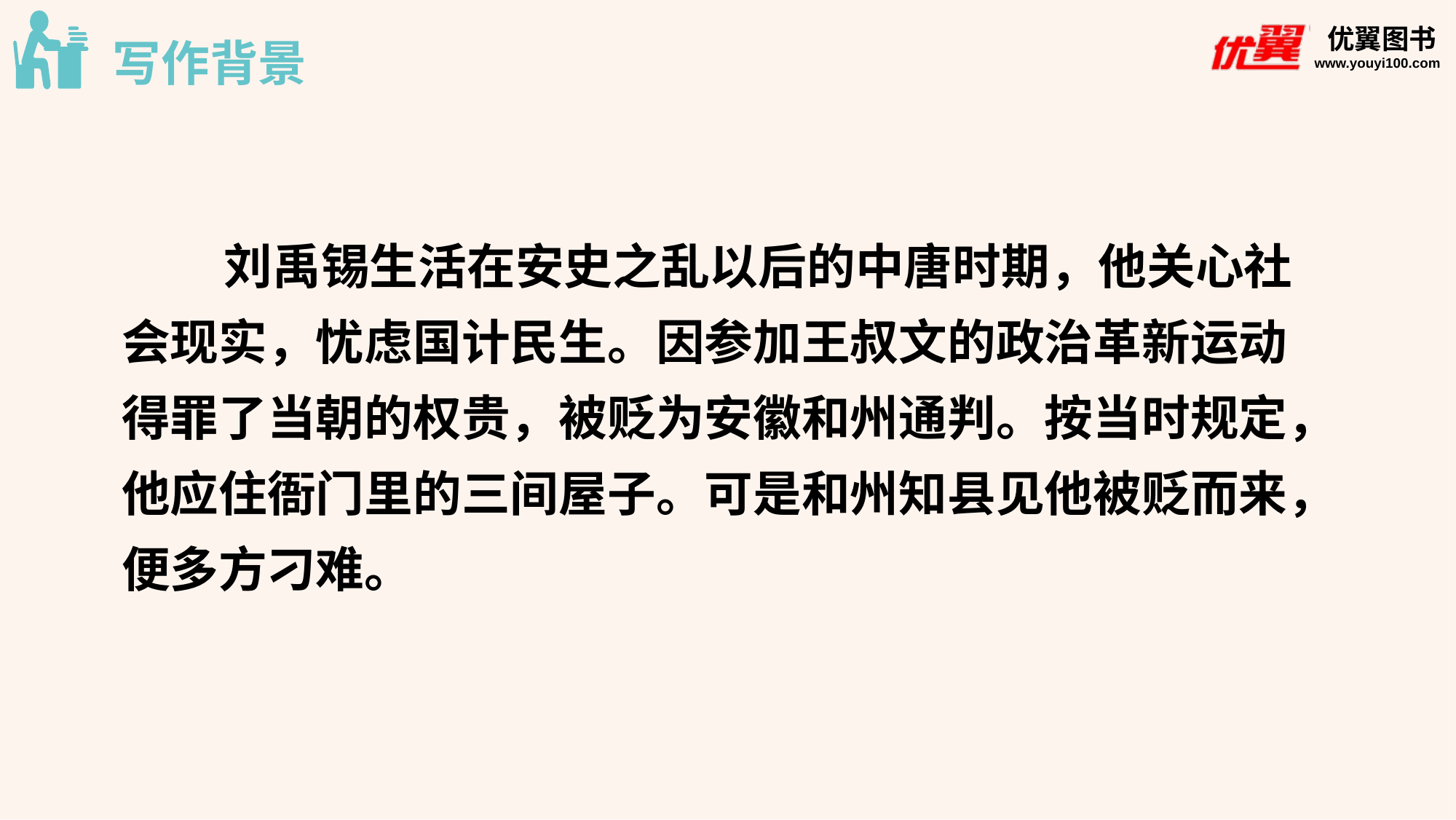

写作背景
刘禹锡生活在安史之乱以后的中唐时期，他关心社会现实，忧虑国计民生。因参加王叔文的政治革新运动得罪了当朝的权贵，被贬为安徽和州通判。按当时规定，他应住衙门里的三间屋子。可是和州知县见他被贬而来，便多方刁难。